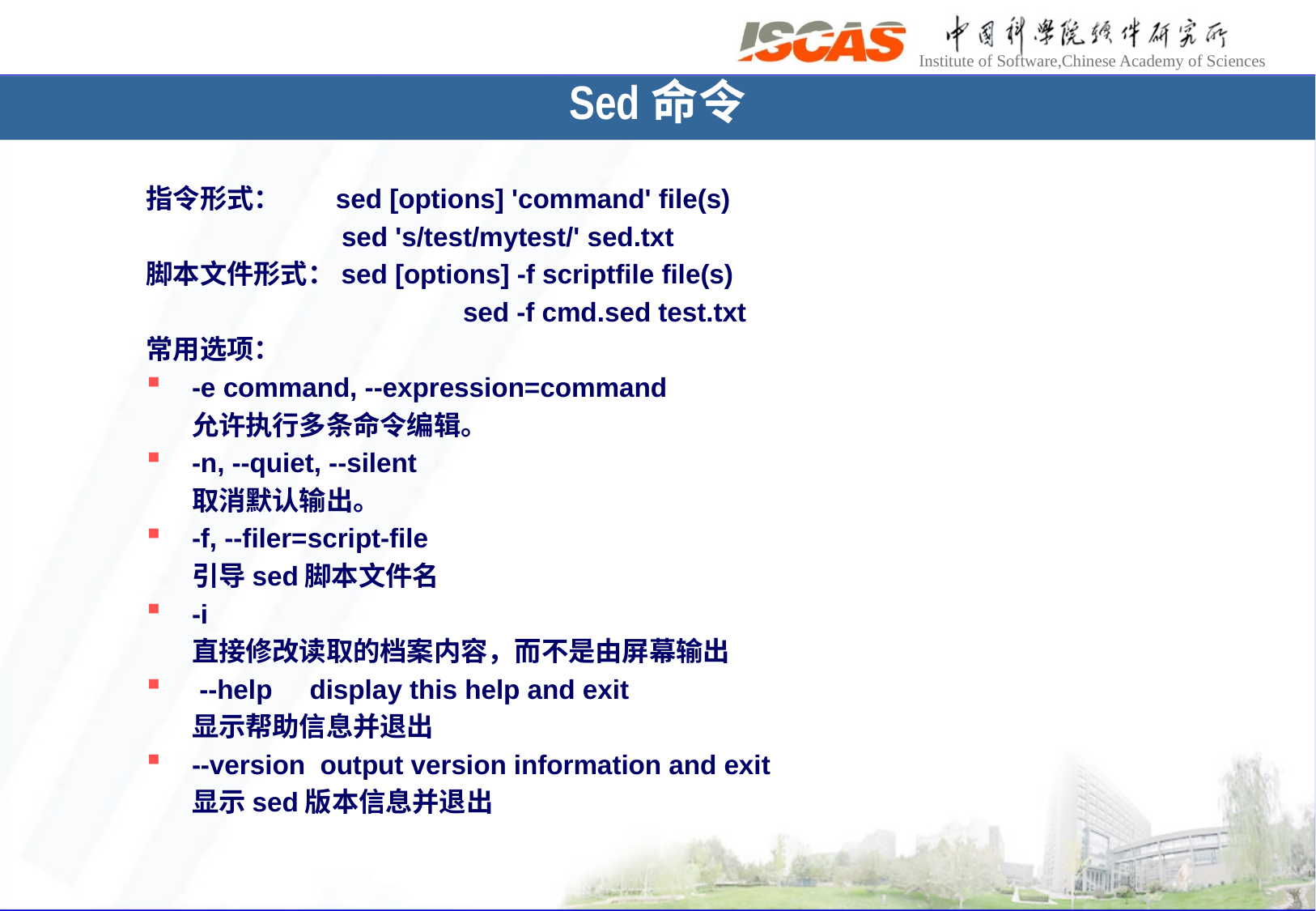

Sed命令
指令形式：        sed [options] 'command' file(s)
	                    sed 's/test/mytest/' sed.txt
脚本文件形式：sed [options] -f scriptfile file(s)
		                    sed -f cmd.sed test.txt
常用选项：
-e command, --expression=command
	允许执行多条命令编辑。
-n, --quiet, --silent
	取消默认输出。
-f, --filer=script-file
	引导sed脚本文件名
-i
 	直接修改读取的档案内容，而不是由屏幕输出
 --help     display this help and exit
	显示帮助信息并退出
--version  output version information and exit
	显示sed版本信息并退出